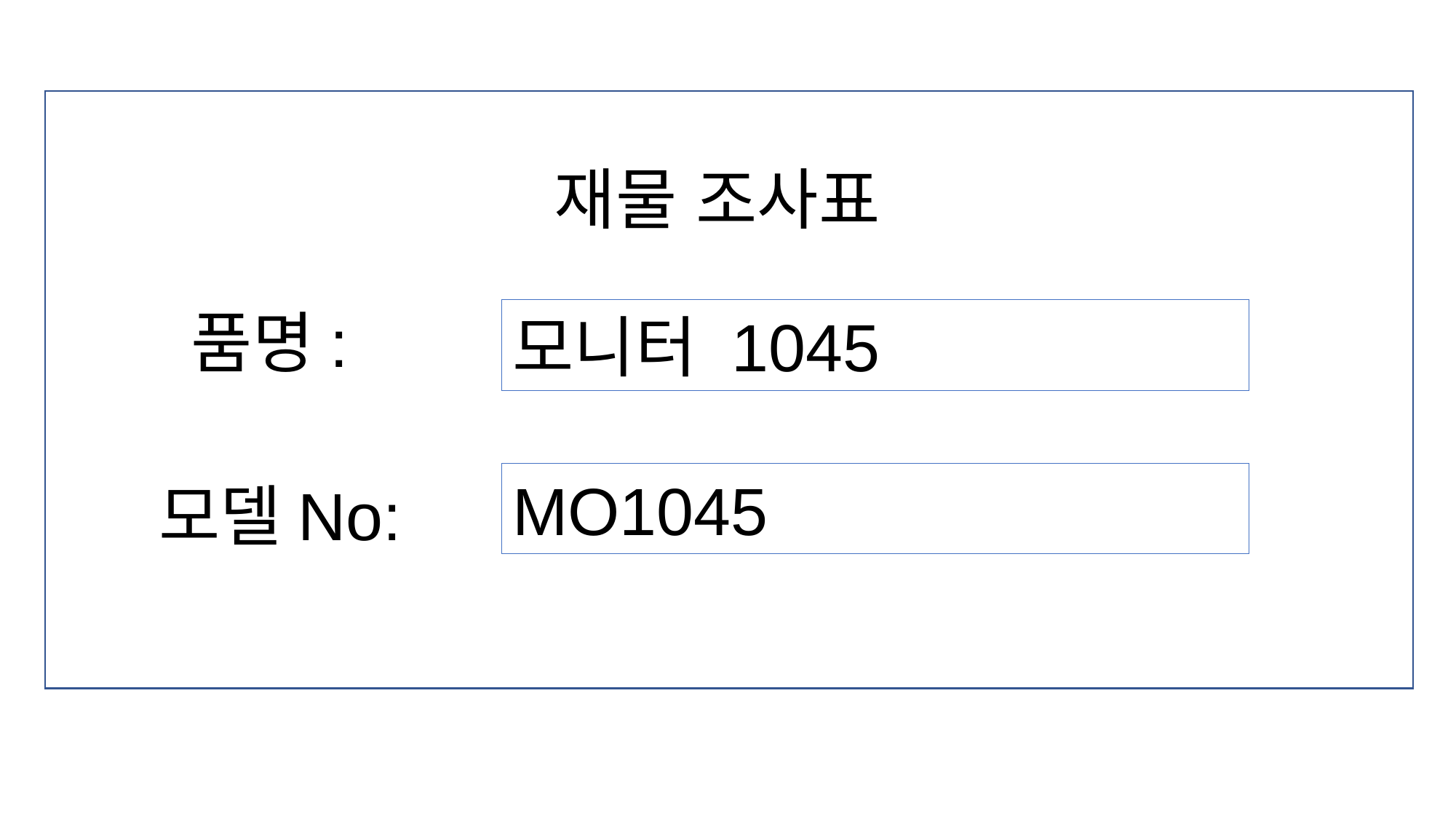

재물 조사표
품명:
모니터 1045
MO1045
모델No: